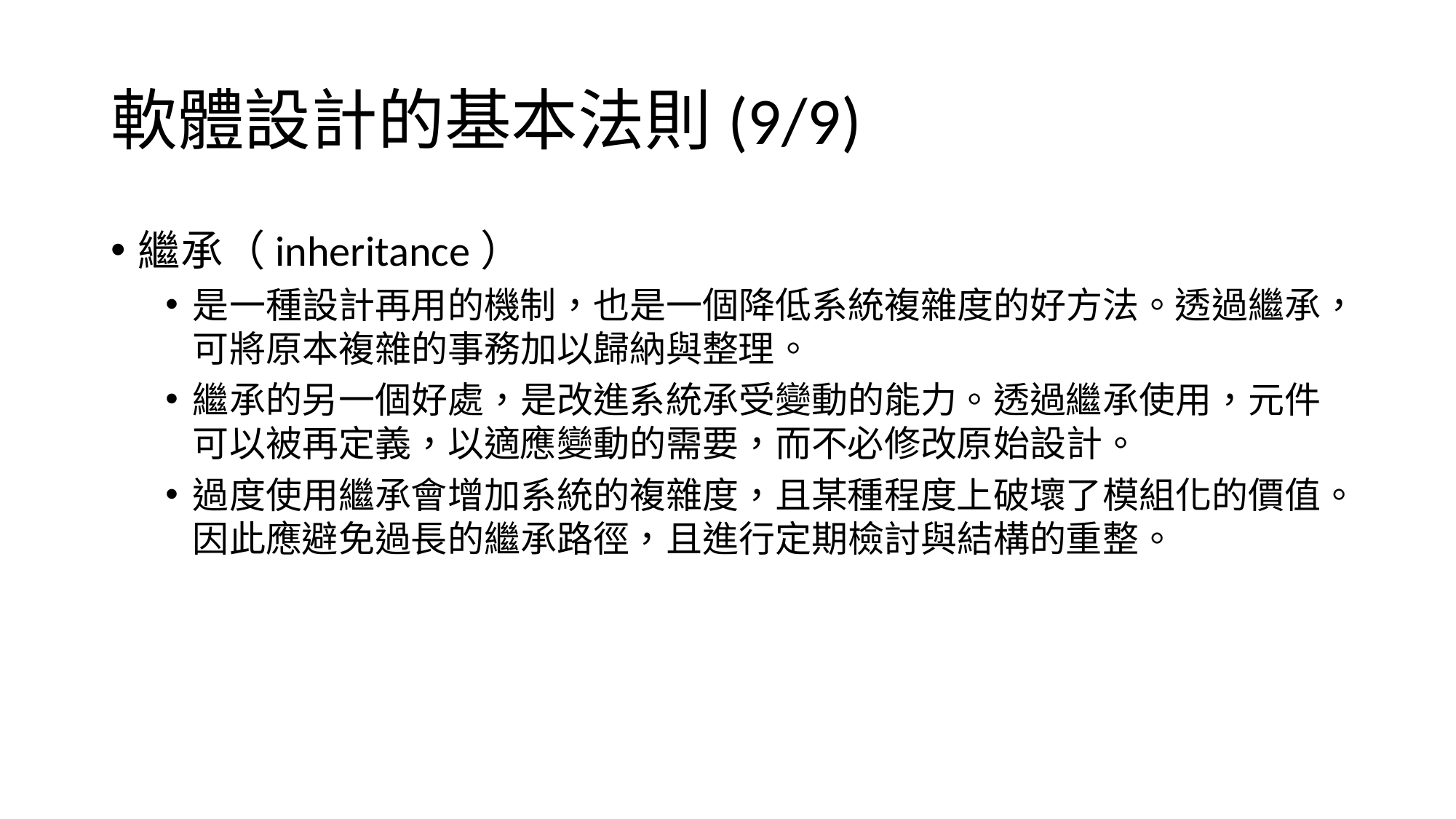

軟體設計的基本法則(9/9)
繼承（inheritance）
是一種設計再用的機制，也是一個降低系統複雜度的好方法。透過繼承，可將原本複雜的事務加以歸納與整理。
繼承的另一個好處，是改進系統承受變動的能力。透過繼承使用，元件可以被再定義，以適應變動的需要，而不必修改原始設計。
過度使用繼承會增加系統的複雜度，且某種程度上破壞了模組化的價值。因此應避免過長的繼承路徑，且進行定期檢討與結構的重整。